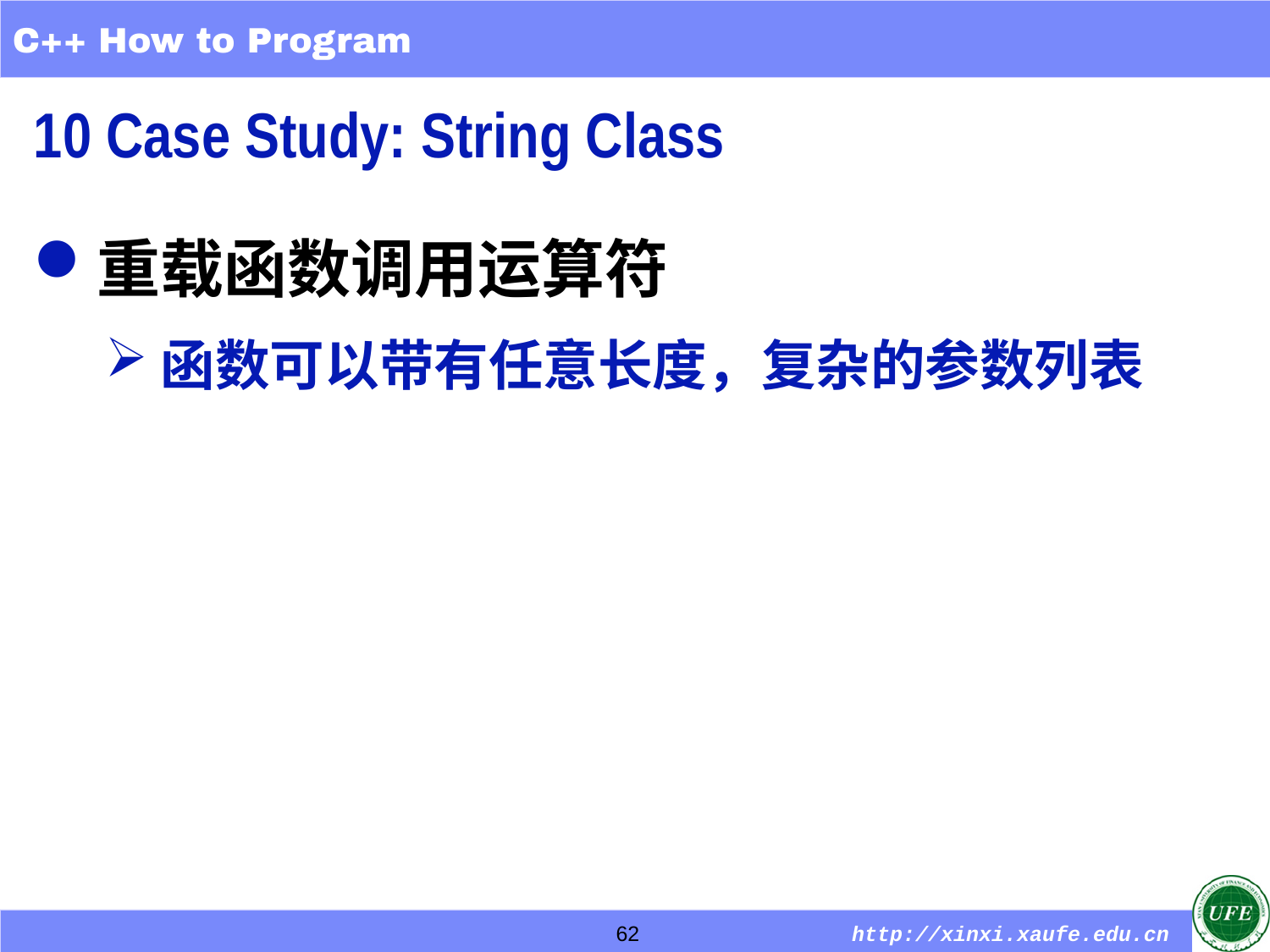

10 Case Study: String Class
重载函数调用运算符
函数可以带有任意长度，复杂的参数列表
62